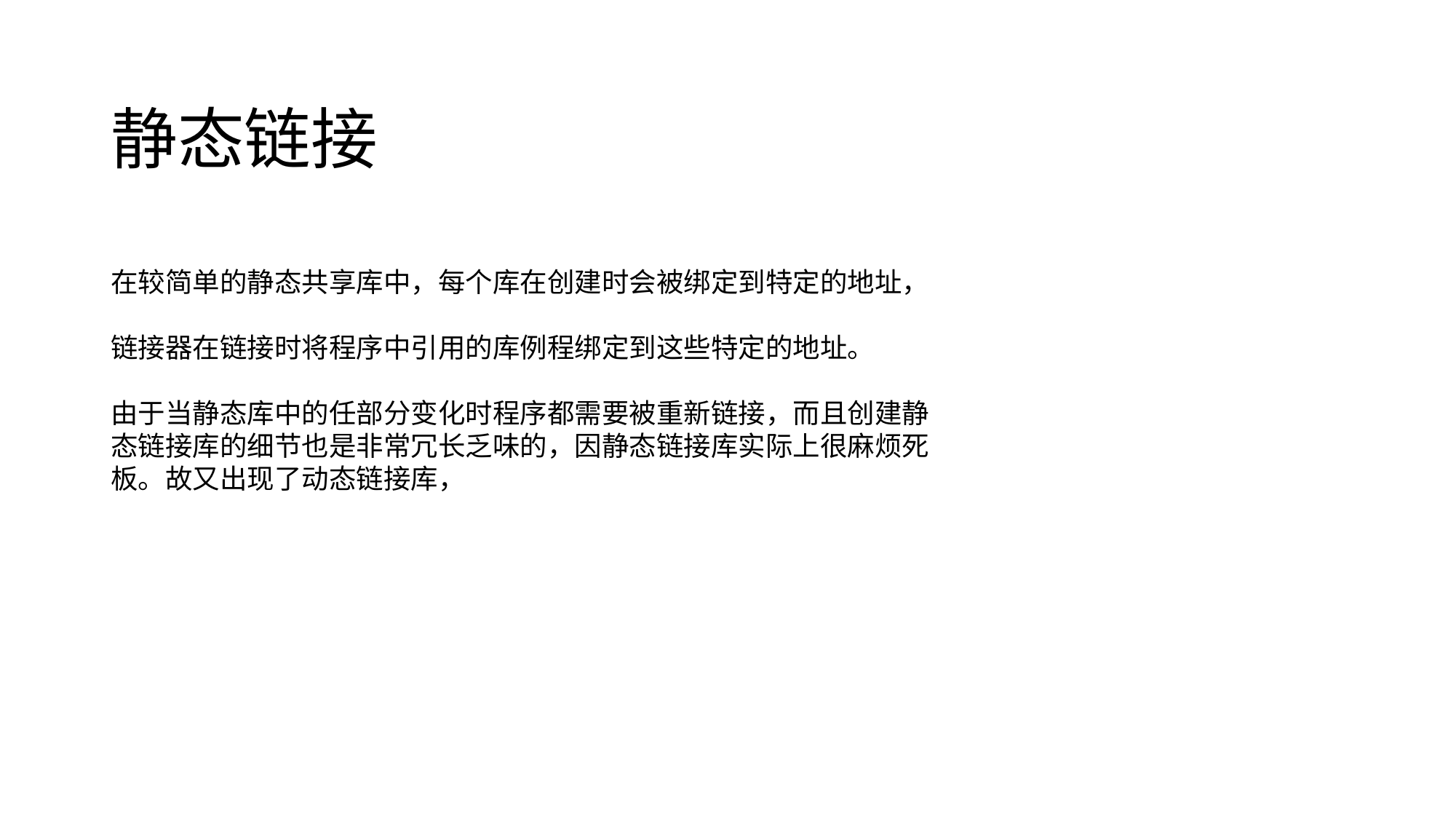

# 静态链接
在较简单的静态共享库中，每个库在创建时会被绑定到特定的地址，

链接器在链接时将程序中引用的库例程绑定到这些特定的地址。

由于当静态库中的任部分变化时程序都需要被重新链接，而且创建静态链接库的细节也是非常冗长乏味的，因静态链接库实际上很麻烦死板。故又出现了动态链接库，